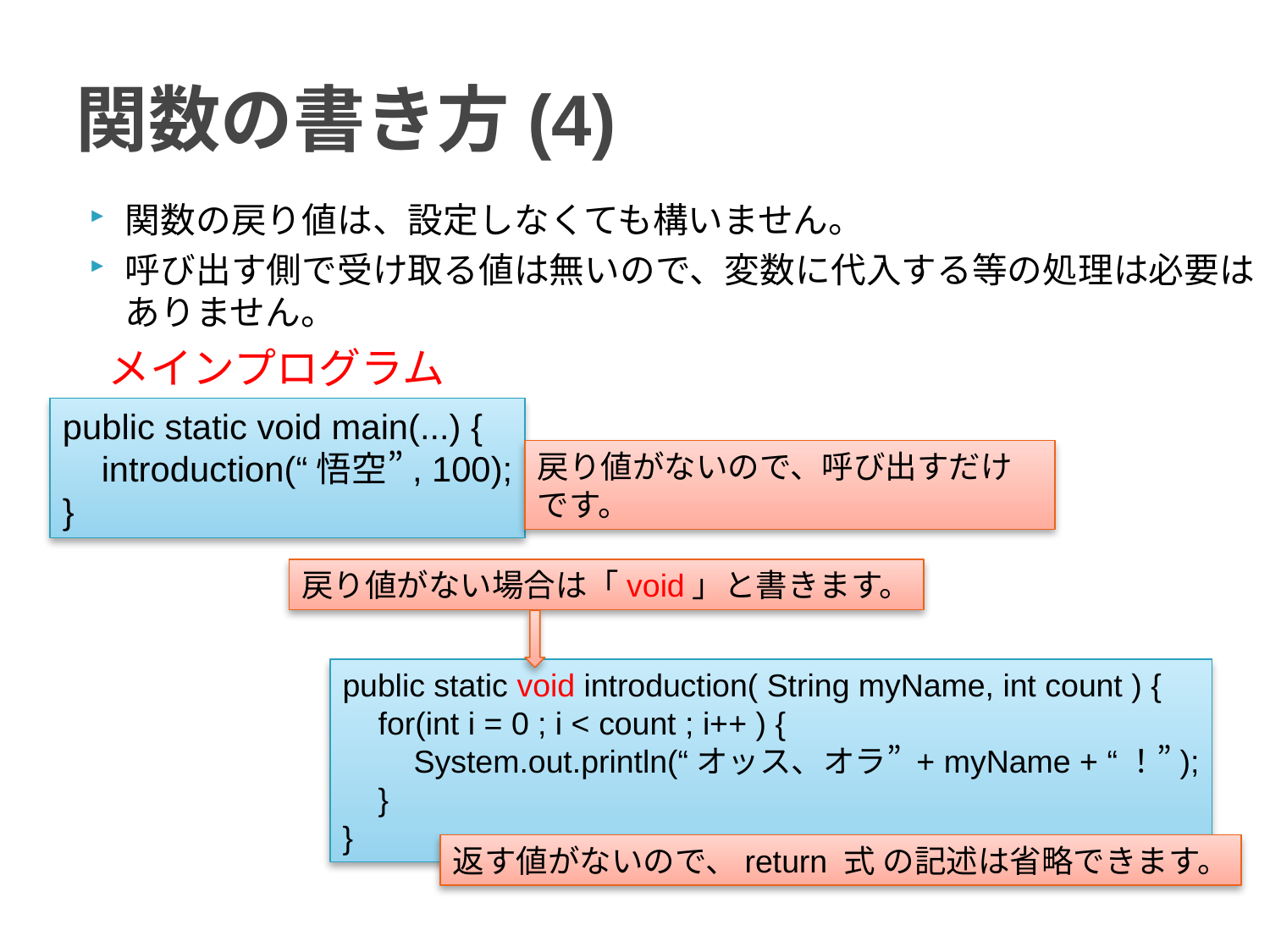

# 関数の書き方(4)
関数の戻り値は、設定しなくても構いません。
呼び出す側で受け取る値は無いので、変数に代入する等の処理は必要はありません。

メインプログラム
public static void main(...) {
    introduction(“悟空”, 100);
}
戻り値がないので、呼び出すだけです。
戻り値がない場合は「void」と書きます。

public static void introduction( String myName, int count ) {
    for(int i = 0 ; i < count ; i++ ) {
        System.out.println(“オッス、オラ” + myName + “！”);
    }
}
返す値がないので、return 式 の記述は省略できます。